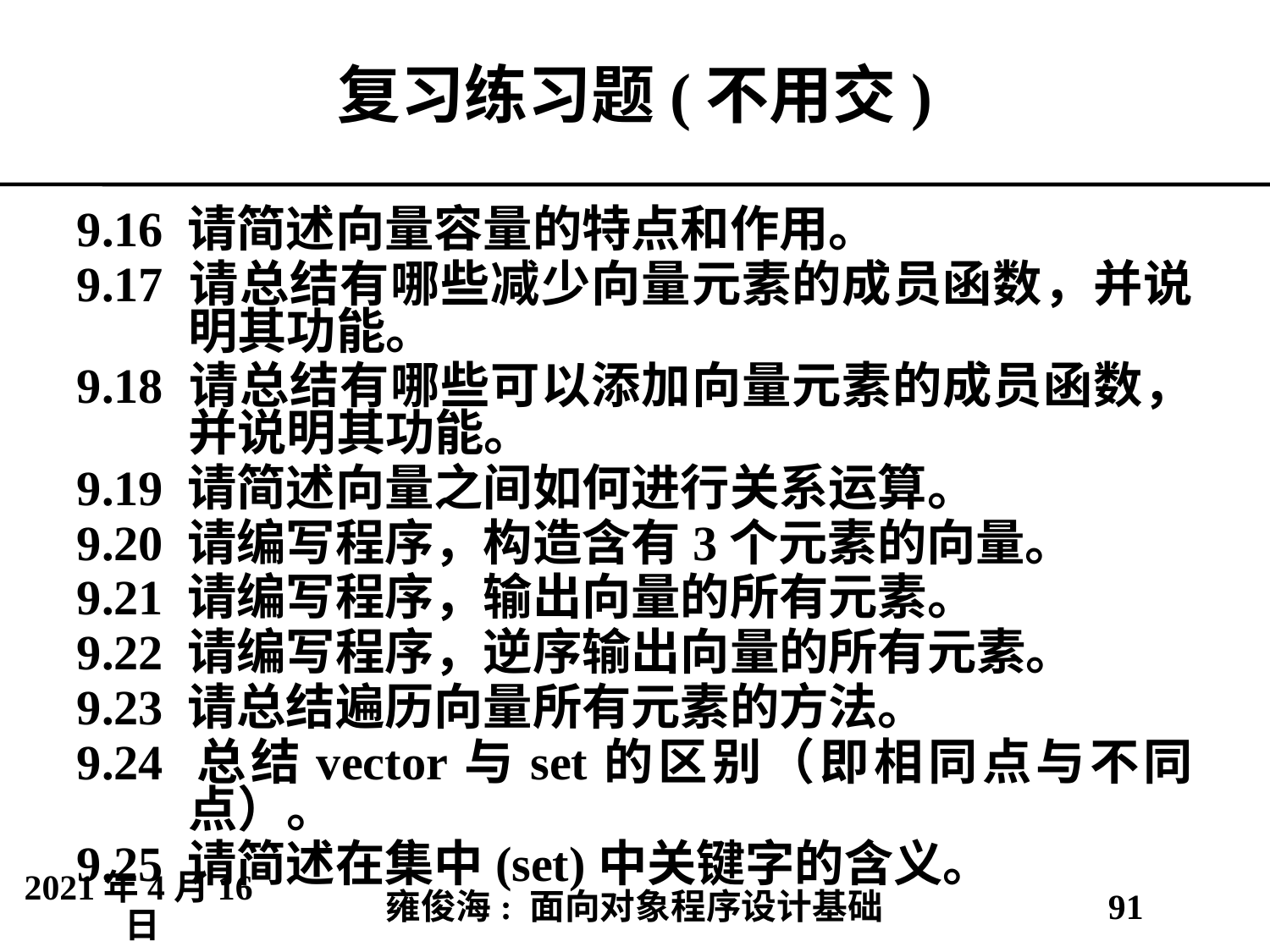

# 复习练习题(不用交)

9.16 请简述向量容量的特点和作用。
9.17 请总结有哪些减少向量元素的成员函数，并说明其功能。
9.18 请总结有哪些可以添加向量元素的成员函数，并说明其功能。
9.19 请简述向量之间如何进行关系运算。
9.20 请编写程序，构造含有3个元素的向量。
9.21 请编写程序，输出向量的所有元素。
9.22 请编写程序，逆序输出向量的所有元素。
9.23 请总结遍历向量所有元素的方法。
9.24 总结vector与set的区别（即相同点与不同点）。
9.25 请简述在集中(set)中关键字的含义。
2021年4月16日
雍俊海: 面向对象程序设计基础
91